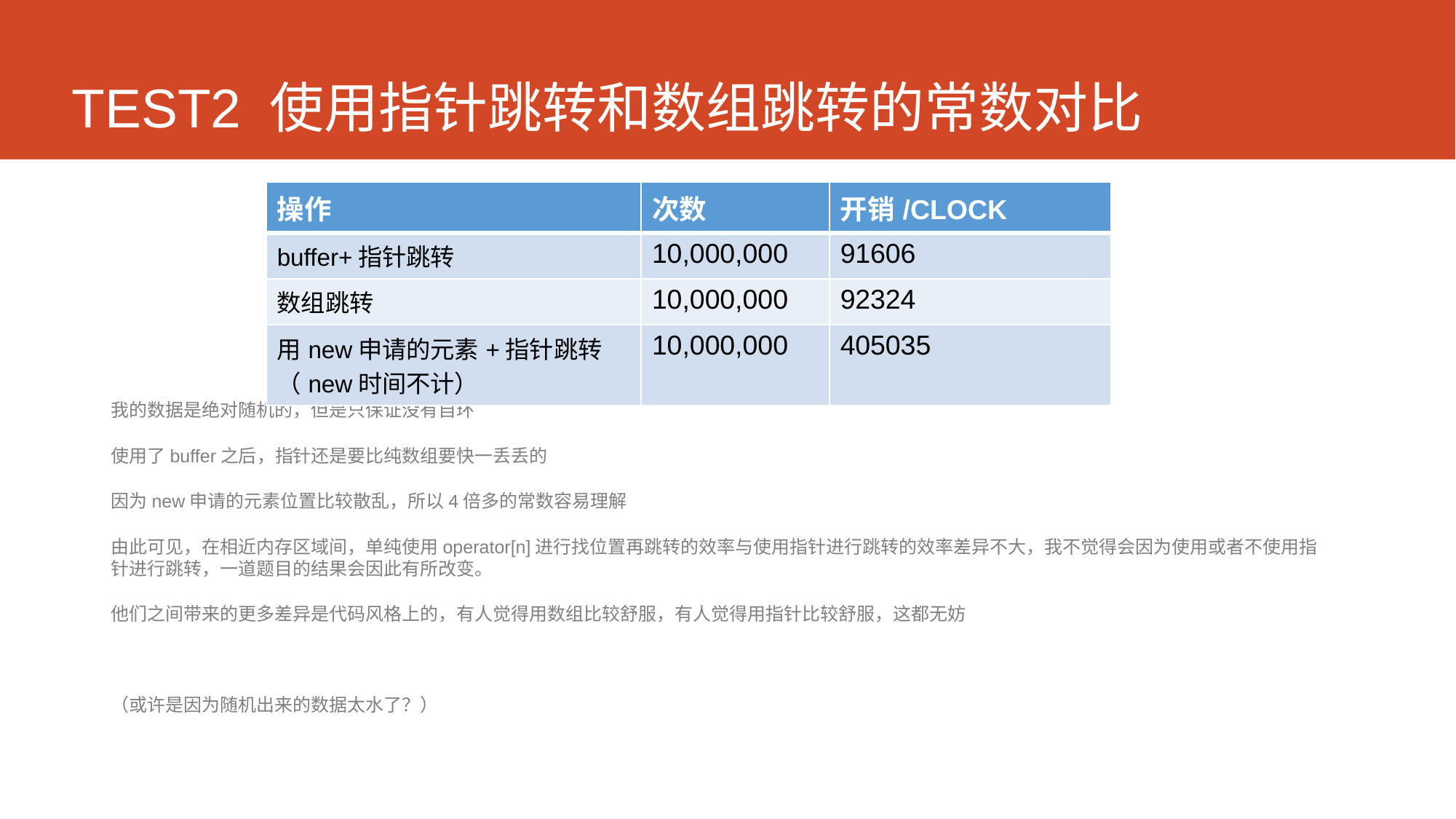

# TEST2 使用指针跳转和数组跳转的常数对比
| 操作 | 次数 | 开销/CLOCK |
| --- | --- | --- |
| buffer+指针跳转 | 10,000,000 | 91606 |
| 数组跳转 | 10,000,000 | 92324 |
| 用new申请的元素+指针跳转 （new时间不计） | 10,000,000 | 405035 |
我的数据是绝对随机的，但是只保证没有自环
使用了buffer之后，指针还是要比纯数组要快一丢丢的
因为new申请的元素位置比较散乱，所以4倍多的常数容易理解
由此可见，在相近内存区域间，单纯使用operator[n]进行找位置再跳转的效率与使用指针进行跳转的效率差异不大，我不觉得会因为使用或者不使用指针进行跳转，一道题目的结果会因此有所改变。
他们之间带来的更多差异是代码风格上的，有人觉得用数组比较舒服，有人觉得用指针比较舒服，这都无妨

（或许是因为随机出来的数据太水了？）